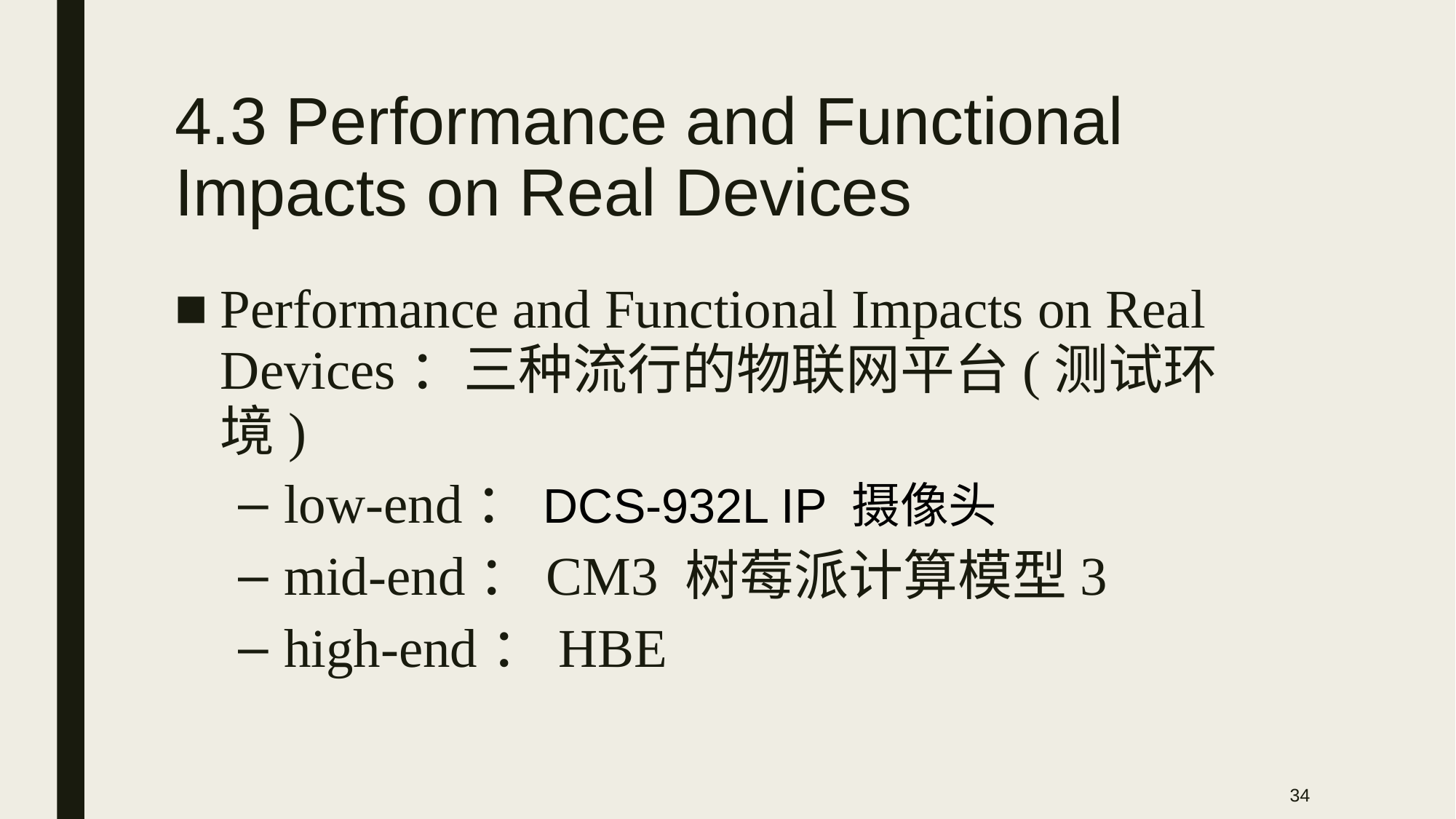

# 4.3 Performance and Functional Impacts on Real Devices
Performance and Functional Impacts on Real Devices：三种流行的物联网平台(测试环境)
low-end：DCS-932L IP 摄像头
mid-end：CM3 树莓派计算模型3
high-end：HBE
34